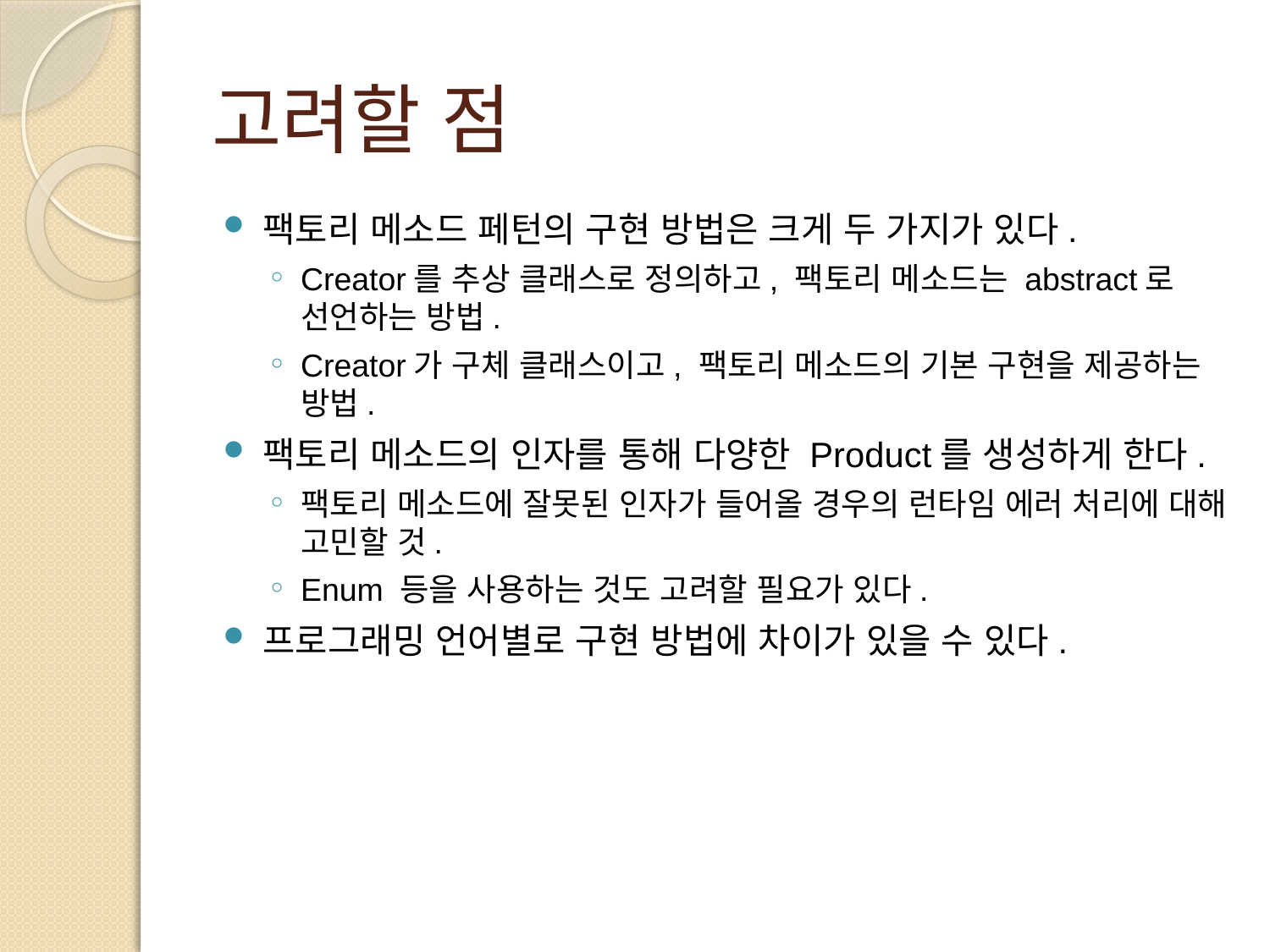

# 고려할 점
팩토리 메소드 페턴의 구현 방법은 크게 두 가지가 있다.
Creator를 추상 클래스로 정의하고, 팩토리 메소드는 abstract로 선언하는 방법.
Creator가 구체 클래스이고, 팩토리 메소드의 기본 구현을 제공하는 방법.
팩토리 메소드의 인자를 통해 다양한 Product를 생성하게 한다.
팩토리 메소드에 잘못된 인자가 들어올 경우의 런타임 에러 처리에 대해 고민할 것.
Enum 등을 사용하는 것도 고려할 필요가 있다.
프로그래밍 언어별로 구현 방법에 차이가 있을 수 있다.